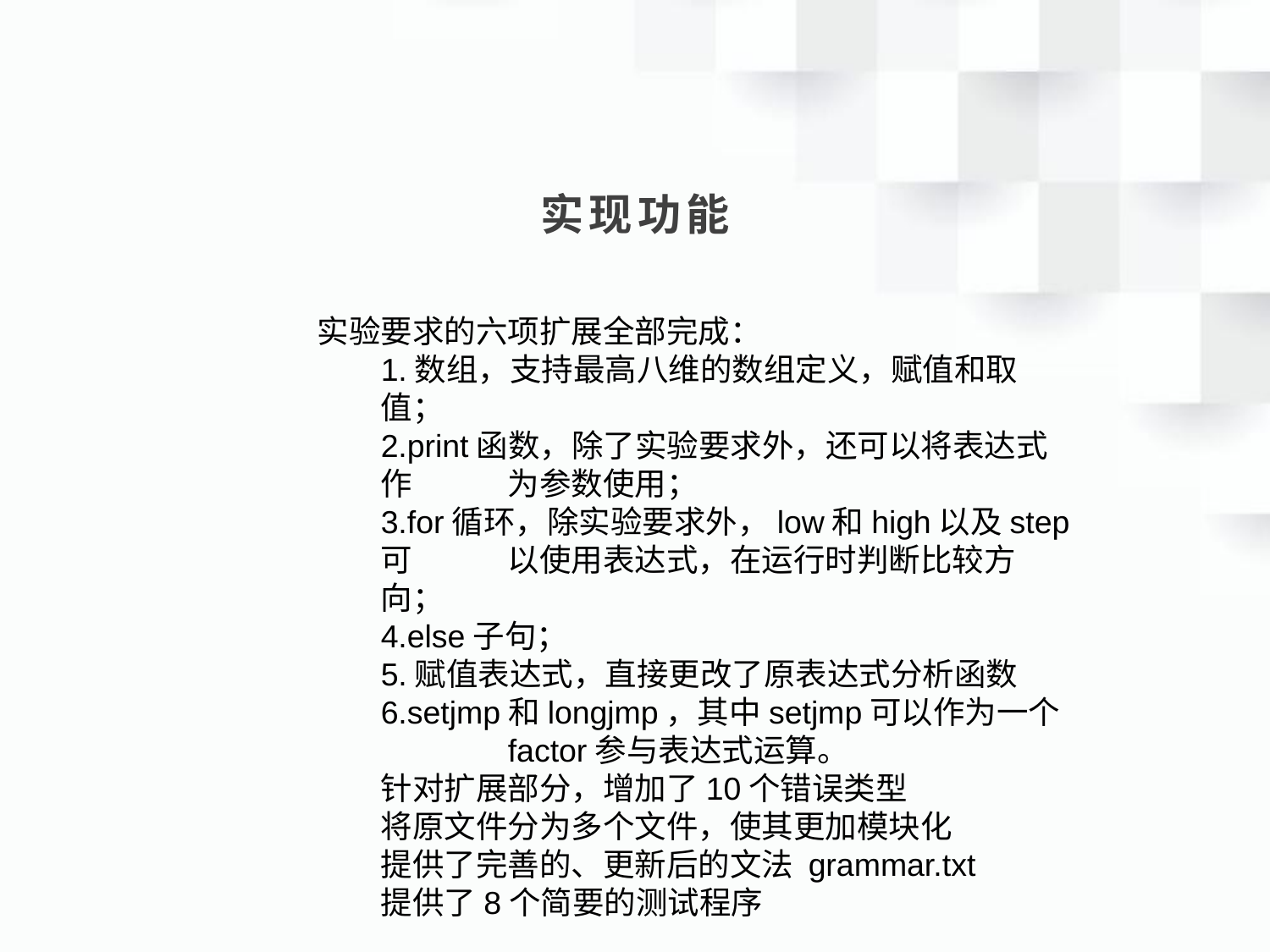

实现功能

实验要求的六项扩展全部完成：
1.数组，支持最高八维的数组定义，赋值和取值；
2.print函数，除了实验要求外，还可以将表达式作	为参数使用；
3.for循环，除实验要求外，low和high以及step可    	以使用表达式，在运行时判断比较方向；
4.else子句；
5.赋值表达式，直接更改了原表达式分析函数
6.setjmp和longjmp，其中setjmp可以作为一个	factor参与表达式运算。
针对扩展部分，增加了10个错误类型
将原文件分为多个文件，使其更加模块化
提供了完善的、更新后的文法 grammar.txt
提供了8个简要的测试程序